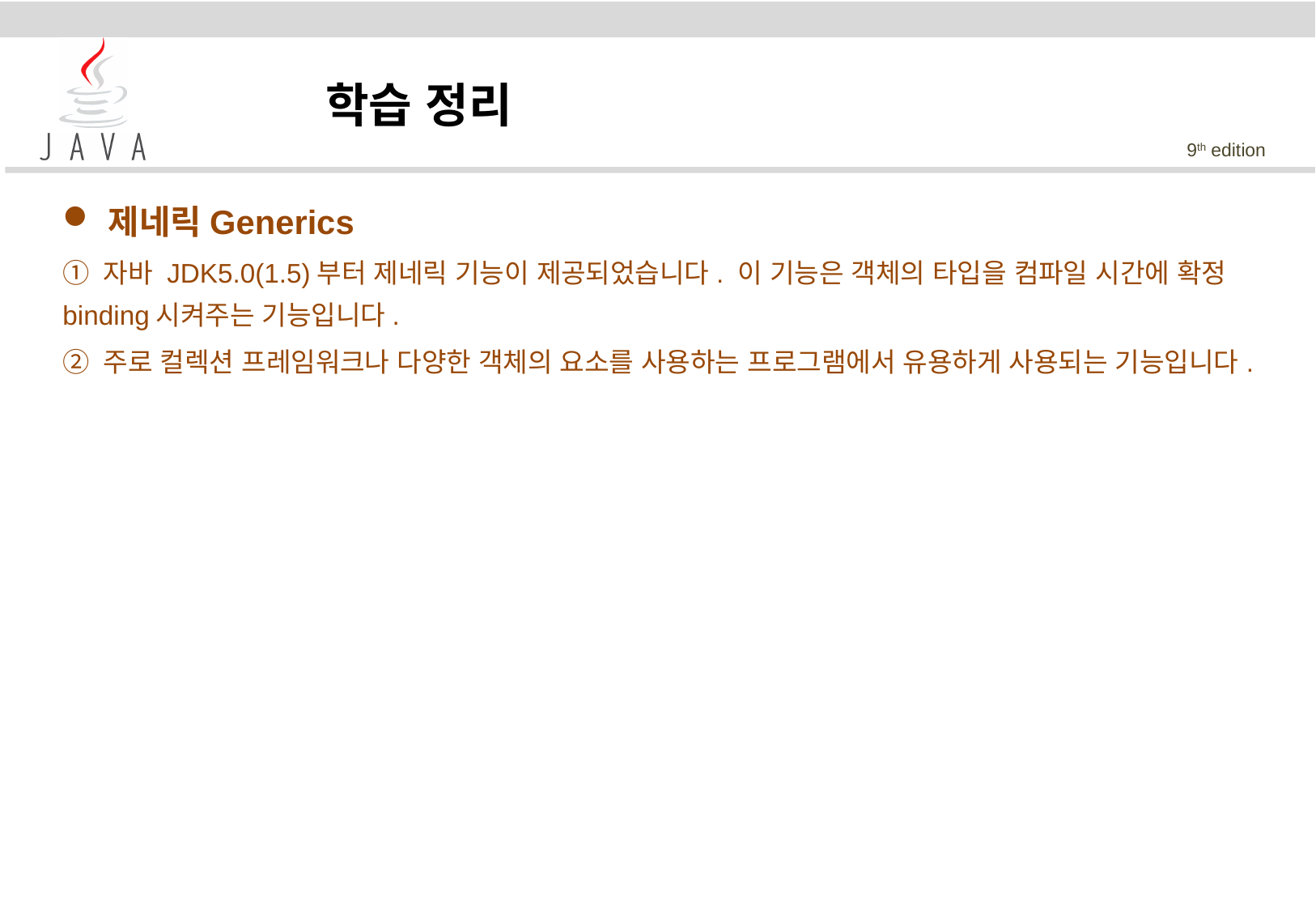

학습 정리
제네릭Generics
① 자바 JDK5.0(1.5)부터 제네릭 기능이 제공되었습니다. 이 기능은 객체의 타입을 컴파일 시간에 확정binding시켜주는 기능입니다.
② 주로 컬렉션 프레임워크나 다양한 객체의 요소를 사용하는 프로그램에서 유용하게 사용되는 기능입니다.